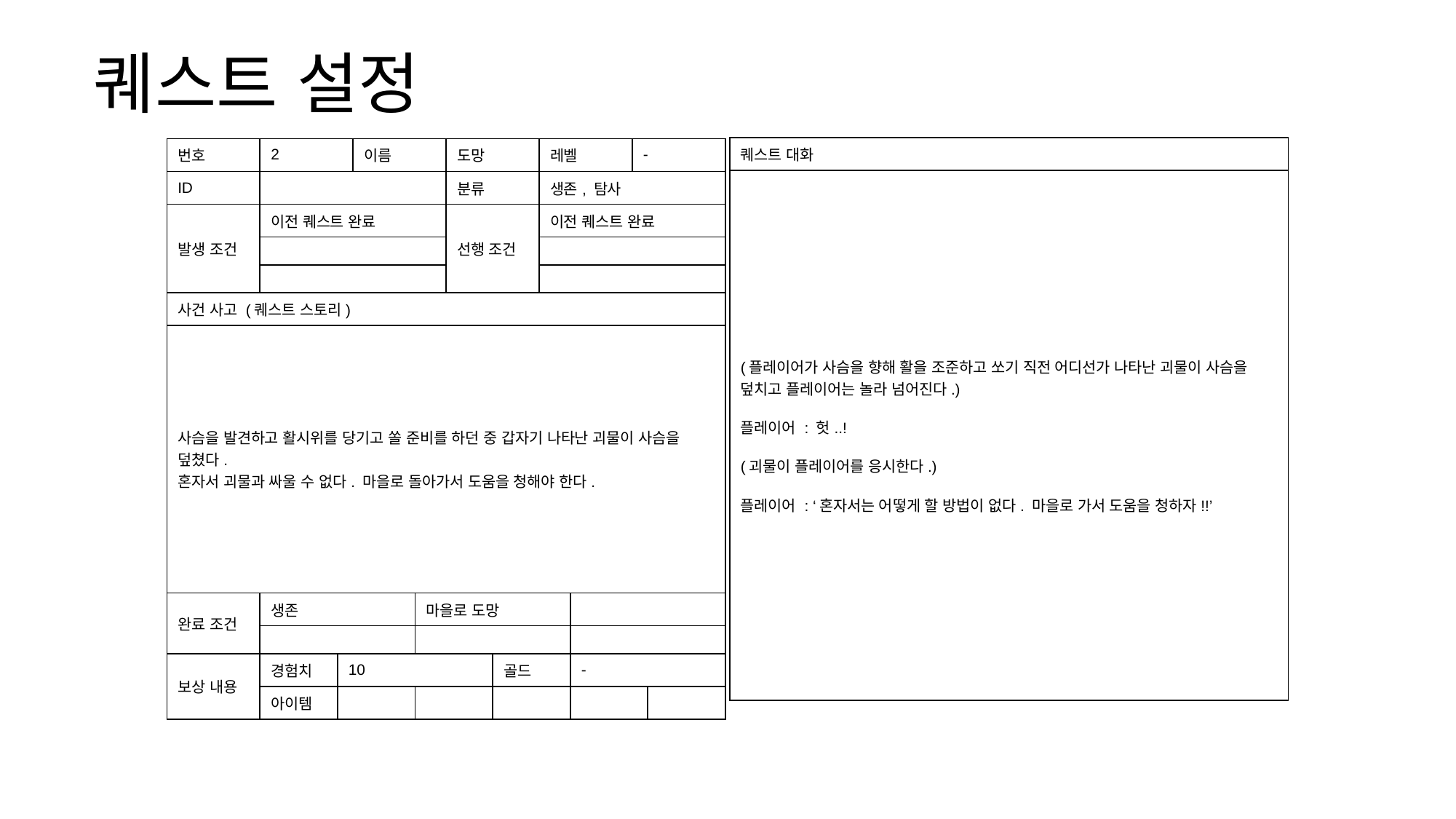

퀘스트 설정
| 퀘스트 대화 |
| --- |
| (플레이어가 사슴을 향해 활을 조준하고 쏘기 직전 어디선가 나타난 괴물이 사슴을 덮치고 플레이어는 놀라 넘어진다.) 플레이어 : 헛..! (괴물이 플레이어를 응시한다.) 플레이어 : ‘혼자서는 어떻게 할 방법이 없다. 마을로 가서 도움을 청하자!!’ |
| 번호 | 2 |  | 이름 |  | 도망 |  | 레벨 |  | - |  |
| --- | --- | --- | --- | --- | --- | --- | --- | --- | --- | --- |
| ID |  |  |  |  | 분류 |  | 생존, 탐사 |  |  |  |
| 발생 조건 | 이전 퀘스트 완료 |  |  |  | 선행 조건 |  | 이전 퀘스트 완료 |  |  |  |
|  |  |  |  |  |  |  |  |  |  |  |
|  |  |  |  |  |  |  |  |  |  |  |
| 사건 사고 (퀘스트 스토리) |  |  |  |  |  |  |  |  |  |  |
| 사슴을 발견하고 활시위를 당기고 쏠 준비를 하던 중 갑자기 나타난 괴물이 사슴을 덮쳤다. 혼자서 괴물과 싸울 수 없다. 마을로 돌아가서 도움을 청해야 한다. |  |  |  |  |  |  |  |  |  |  |
| 완료 조건 | 생존 |  |  | 마을로 도망 |  |  |  |  |  |  |
|  |  |  |  |  |  |  |  |  |  |  |
| 보상 내용 | 경험치 | 10 |  |  |  | 골드 |  | - |  |  |
|  | 아이템 |  |  |  |  |  |  |  |  |  |